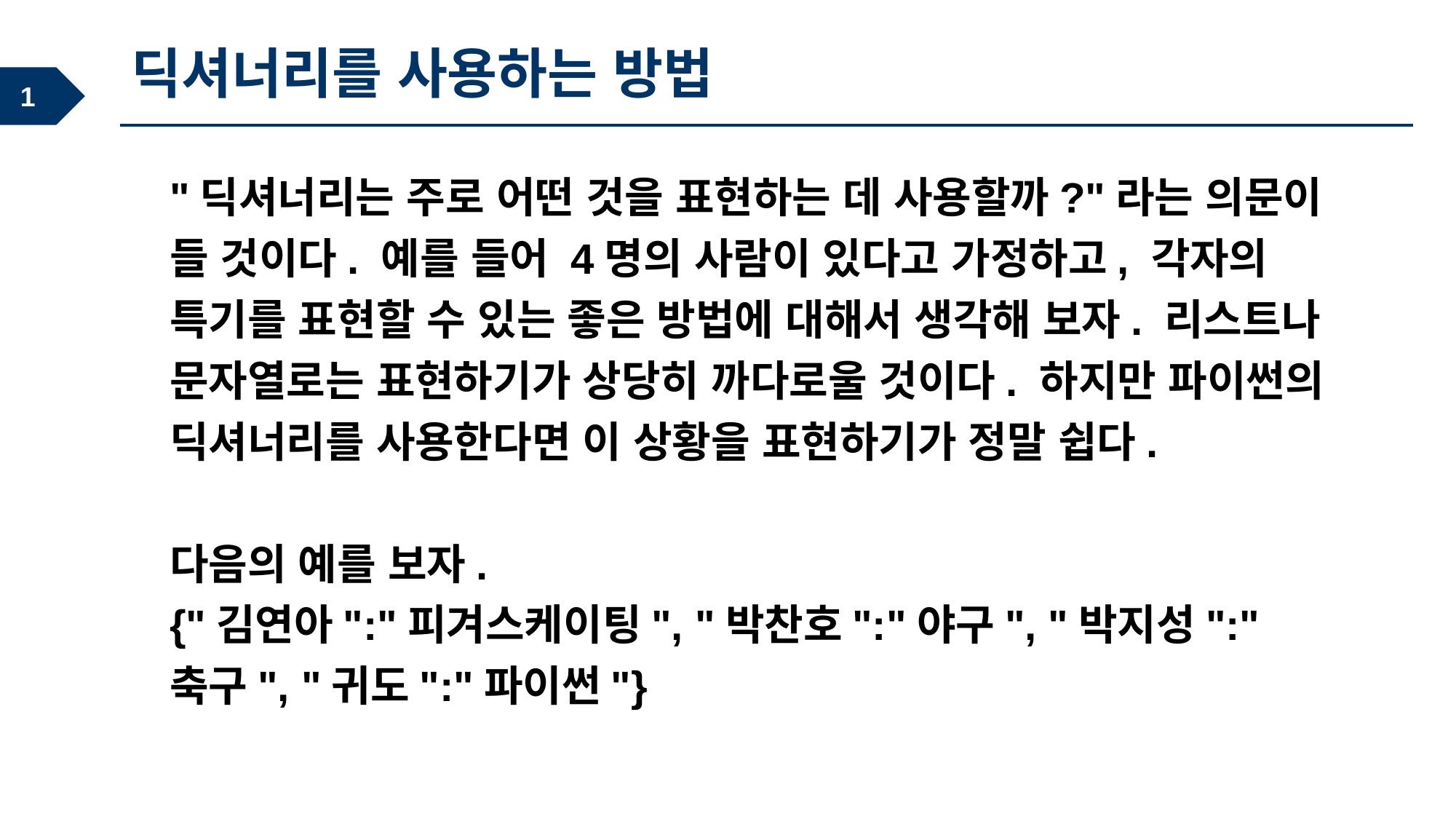

딕셔너리를 사용하는 방법
"딕셔너리는 주로 어떤 것을 표현하는 데 사용할까?"라는 의문이 들 것이다. 예를 들어 4명의 사람이 있다고 가정하고, 각자의 특기를 표현할 수 있는 좋은 방법에 대해서 생각해 보자. 리스트나 문자열로는 표현하기가 상당히 까다로울 것이다. 하지만 파이썬의 딕셔너리를 사용한다면 이 상황을 표현하기가 정말 쉽다.

다음의 예를 보자.
{"김연아":"피겨스케이팅", "박찬호":"야구", "박지성":"축구", "귀도":"파이썬"}